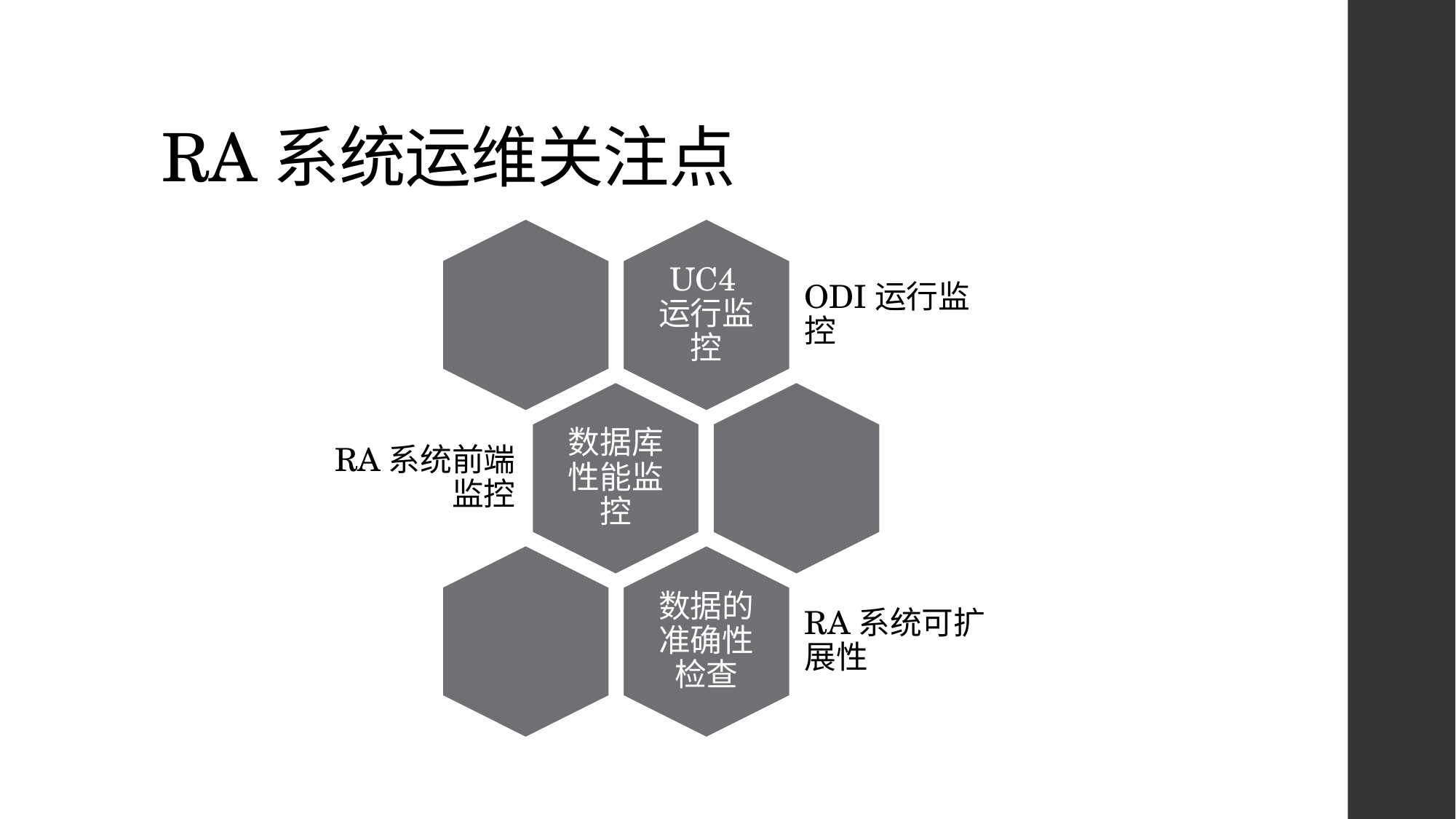

# RA系统运维关注点
UC4运行监控
ODI运行监控

数据库性能监控
RA系统前端监控

数据的准确性检查
RA系统可扩展性